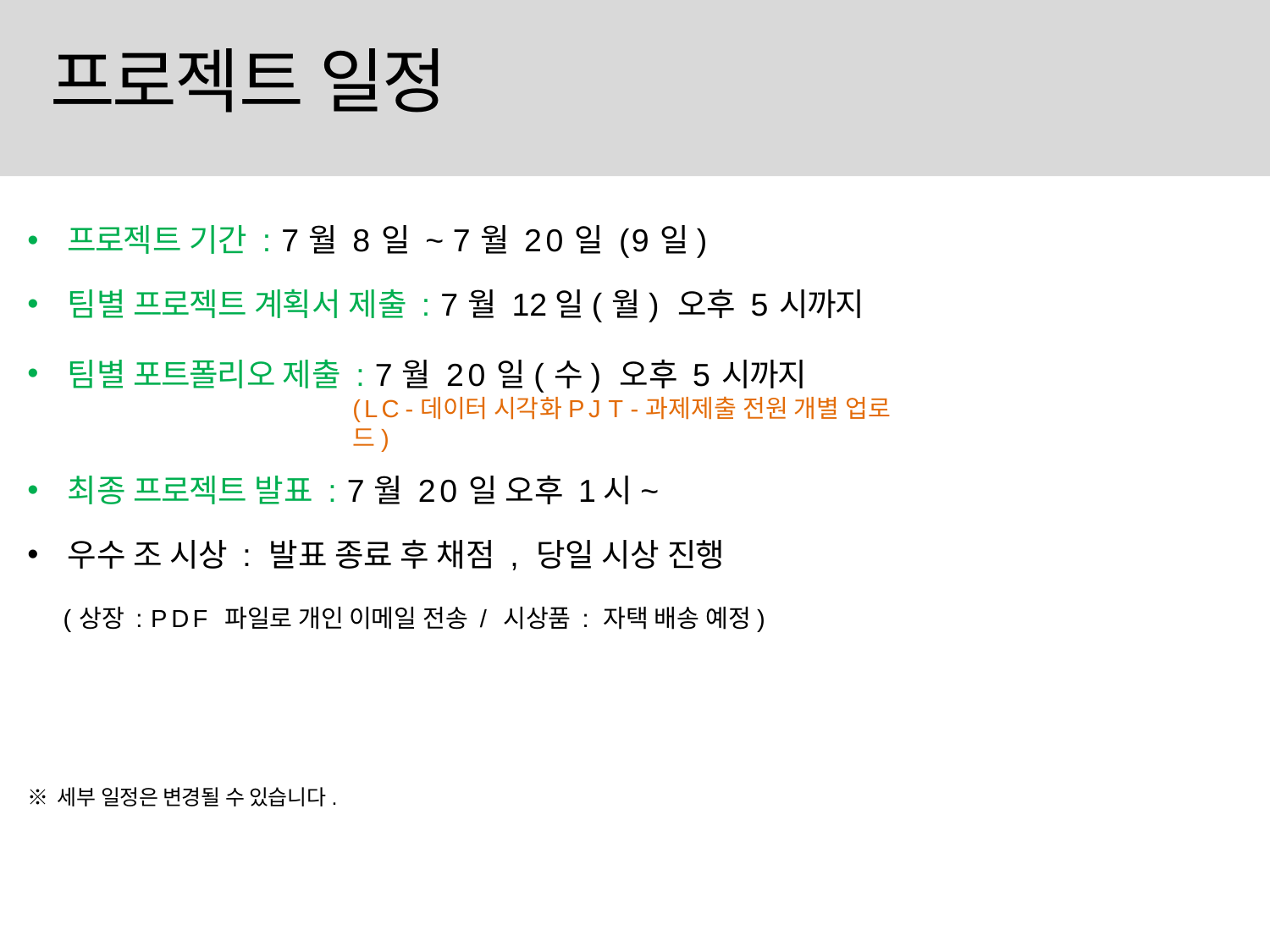

# 프로젝트 일정
프로젝트 기간 : 7월 8일 ~ 7월 20일 (9일)

팀별 프로젝트 계획서 제출 : 7월 12일(월) 오후 5시까지

팀별 포트폴리오 제출 : 7월 20일(수) 오후 5시까지
(LC-데이터 시각화PJT-과제제출 전원 개별 업로드)

최종 프로젝트 발표 : 7월 20일 오후 1시~

우수 조 시상 : 발표 종료 후 채점 , 당일 시상 진행

(상장 : PDF 파일로 개인 이메일 전송 / 시상품 : 자택 배송 예정)
※세부 일정은 변경될 수 있습니다.